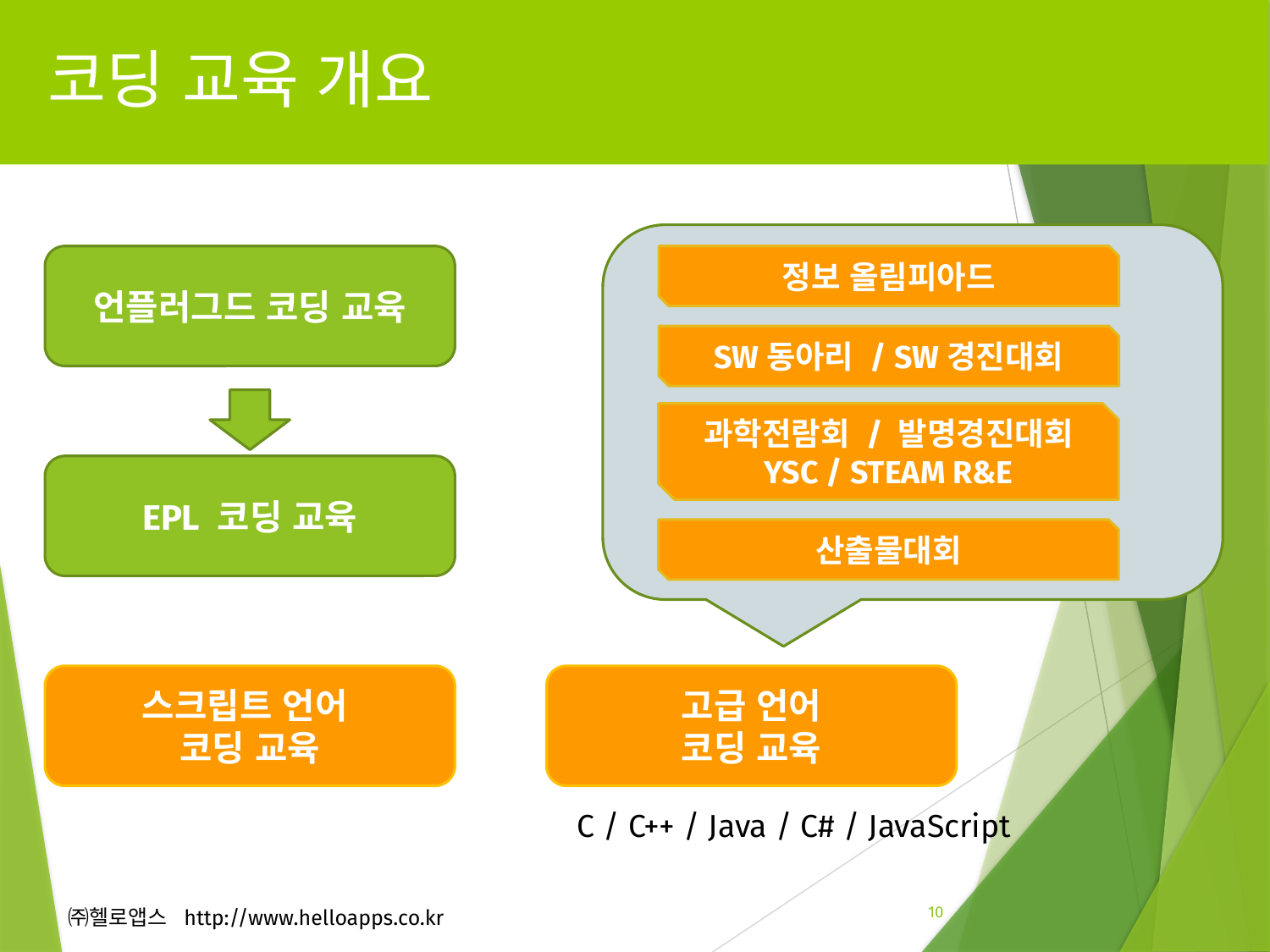

# 코딩 교육 개요

언플러그드 코딩 교육
정보 올림피아드
SW동아리 / SW경진대회

과학전람회 / 발명경진대회
YSC / STEAM R&E
EPL 코딩 교육
산출물대회
스크립트 언어
코딩 교육
고급 언어
코딩 교육
C / C++ / Java / C# / JavaScript
10